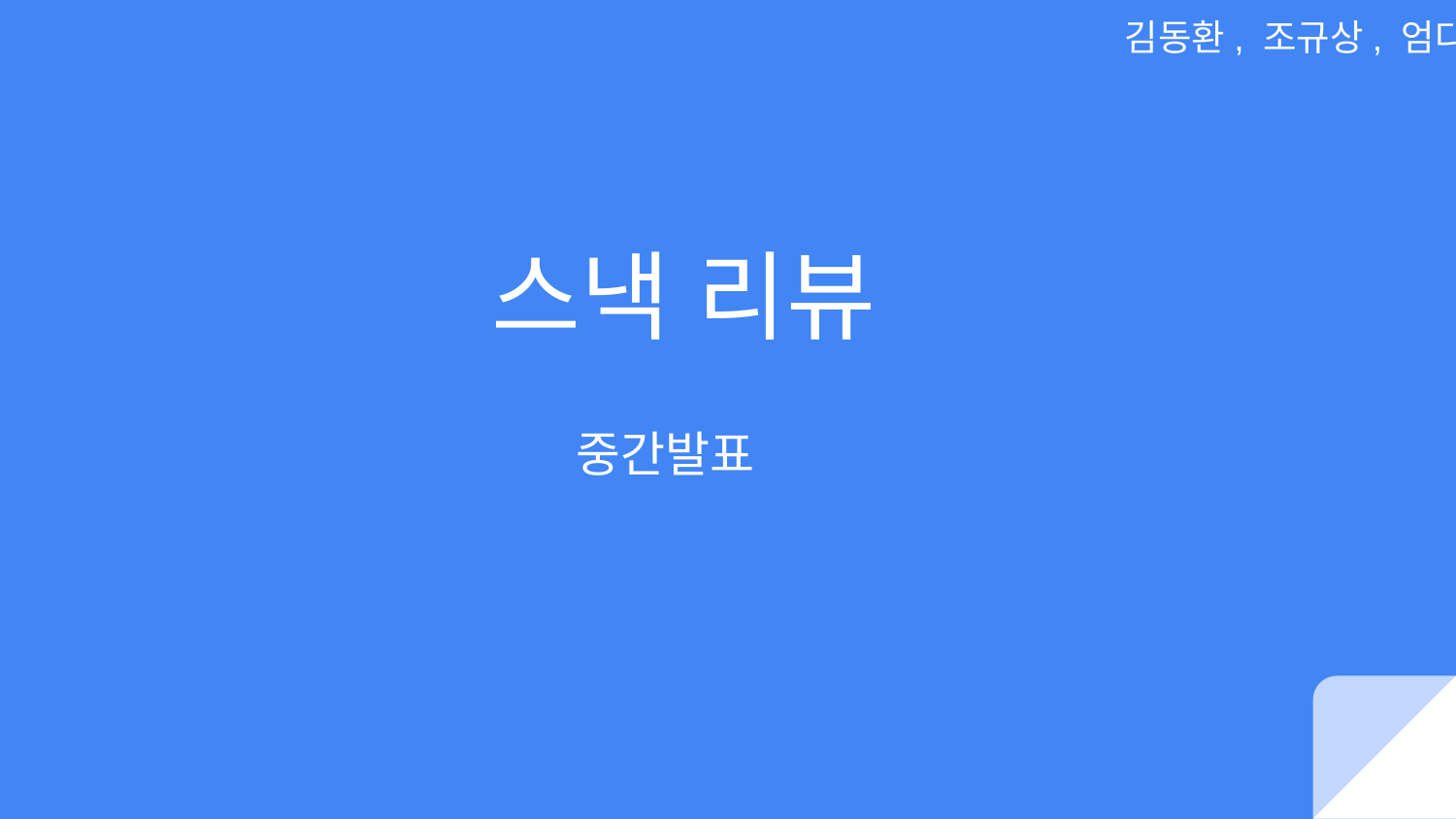

김동환, 조규상, 엄다솔
# 스낵 리뷰
중간발표